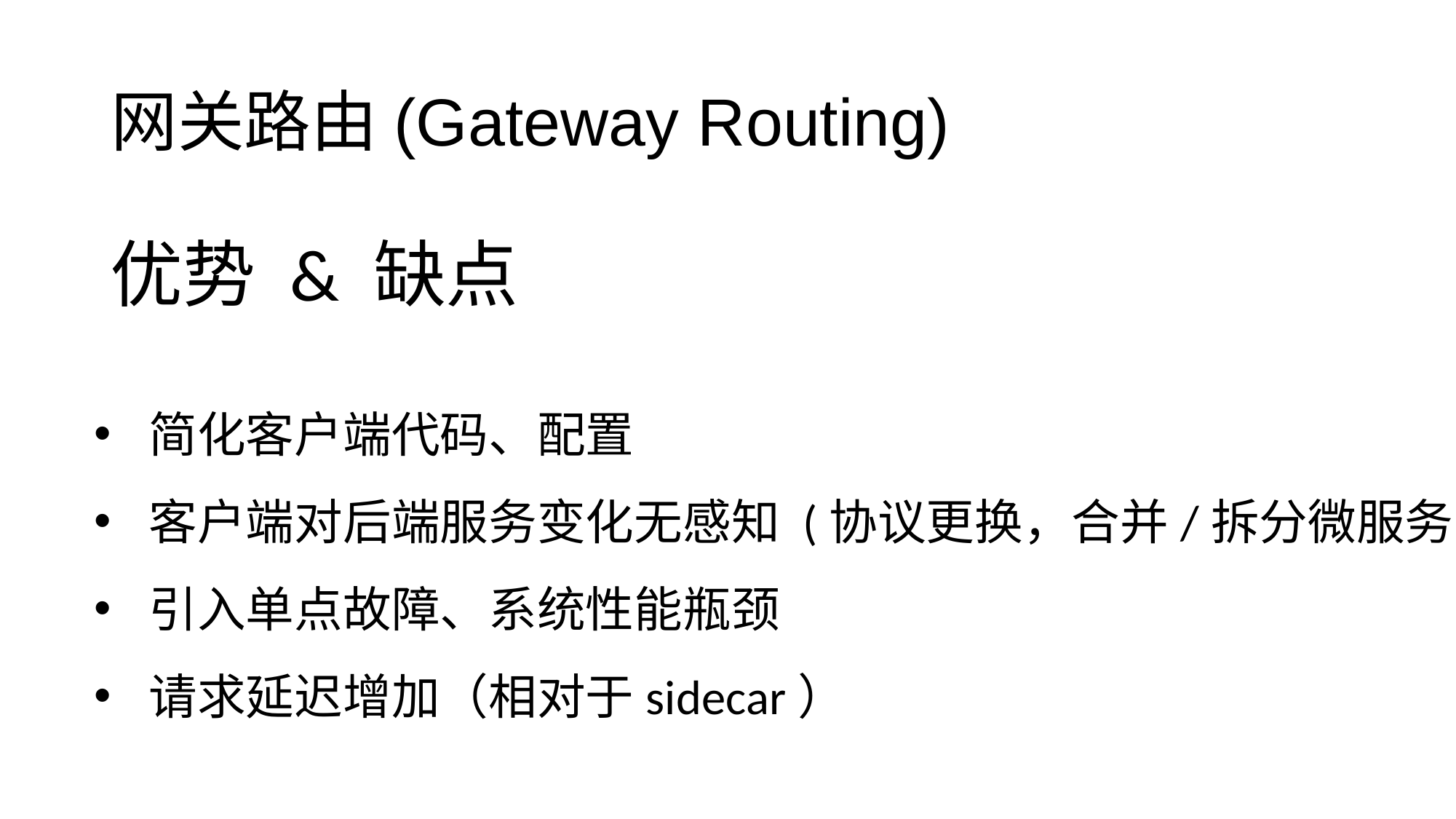

# 网关路由(Gateway Routing)
优势 & 缺点
简化客户端代码、配置
客户端对后端服务变化无感知 (协议更换，合并/拆分微服务)
引入单点故障、系统性能瓶颈
请求延迟增加（相对于sidecar）